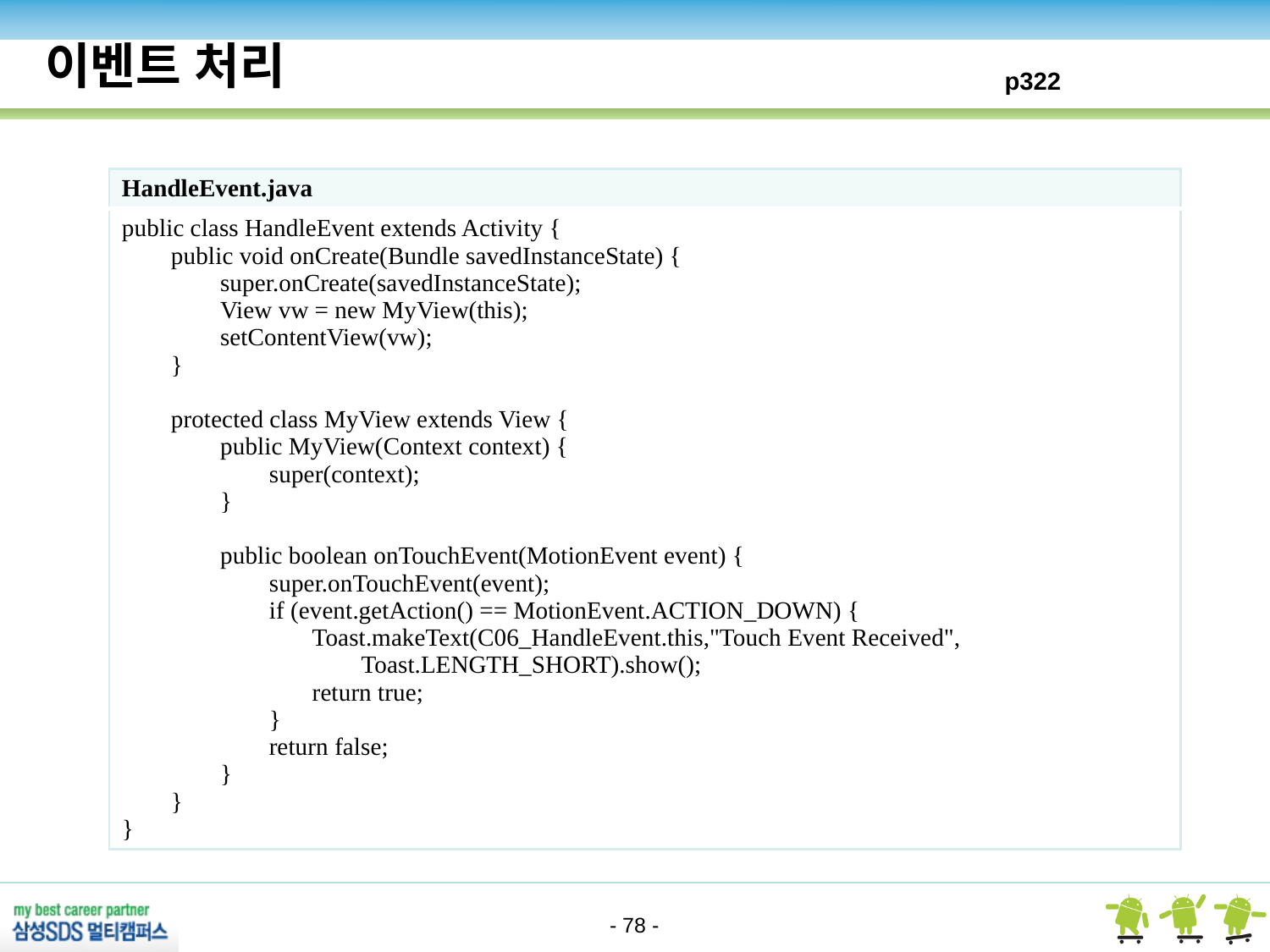

이벤트 처리
p322
| HandleEvent.java |
| --- |
| public class HandleEvent extends Activity { public void onCreate(Bundle savedInstanceState) { super.onCreate(savedInstanceState); View vw = new MyView(this); setContentView(vw); } protected class MyView extends View { public MyView(Context context) { super(context); } public boolean onTouchEvent(MotionEvent event) { super.onTouchEvent(event); if (event.getAction() == MotionEvent.ACTION\_DOWN) { Toast.makeText(C06\_HandleEvent.this,"Touch Event Received", Toast.LENGTH\_SHORT).show(); return true; } return false; } } } |
- 78 -